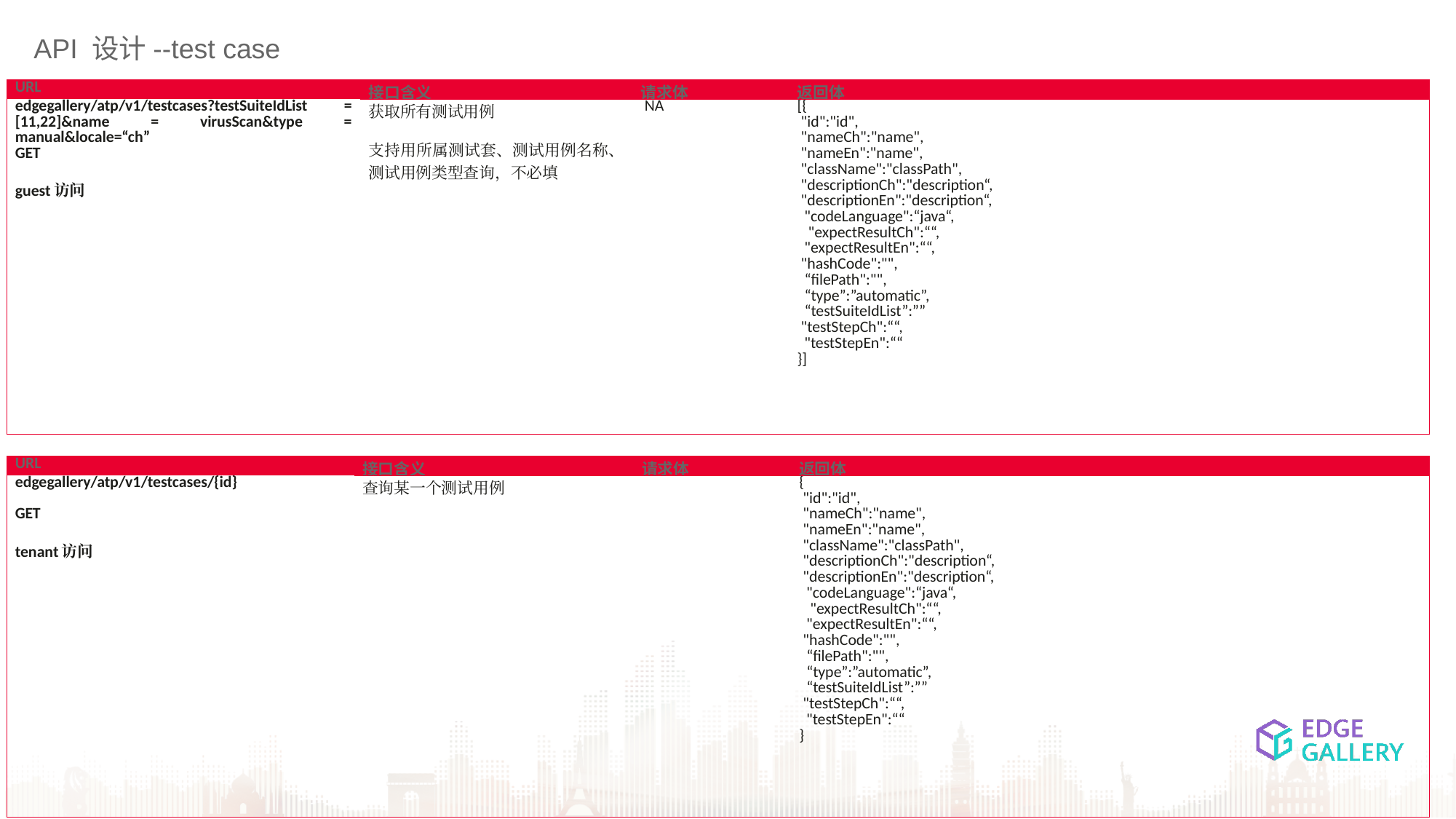

API 设计--test case
| URL | 接口含义 | 请求体 | 返回体 |
| --- | --- | --- | --- |
| edgegallery/atp/v1/testcases?testSuiteIdList = [11,22]&name = virusScan&type = manual&locale=“ch” GET guest访问 | 获取所有测试用例 支持用所属测试套、测试用例名称、测试用例类型查询，不必填 | NA | [{ "id":"id", "nameCh":"name", "nameEn":"name", "className":"classPath", "descriptionCh":"description“, "descriptionEn":"description“, "codeLanguage":“java“, "expectResultCh":““, "expectResultEn":““, "hashCode":"", “filePath":"", “type”:”automatic”, “testSuiteIdList”:”” "testStepCh":““, "testStepEn":““ }] |
| URL | 接口含义 | 请求体 | 返回体 |
| --- | --- | --- | --- |
| edgegallery/atp/v1/testcases/{id} GET tenant访问 | 查询某一个测试用例 |  | { "id":"id", "nameCh":"name", "nameEn":"name", "className":"classPath", "descriptionCh":"description“, "descriptionEn":"description“, "codeLanguage":“java“, "expectResultCh":““, "expectResultEn":““, "hashCode":"", “filePath":"", “type”:”automatic”, “testSuiteIdList”:”” "testStepCh":““, "testStepEn":““ } |